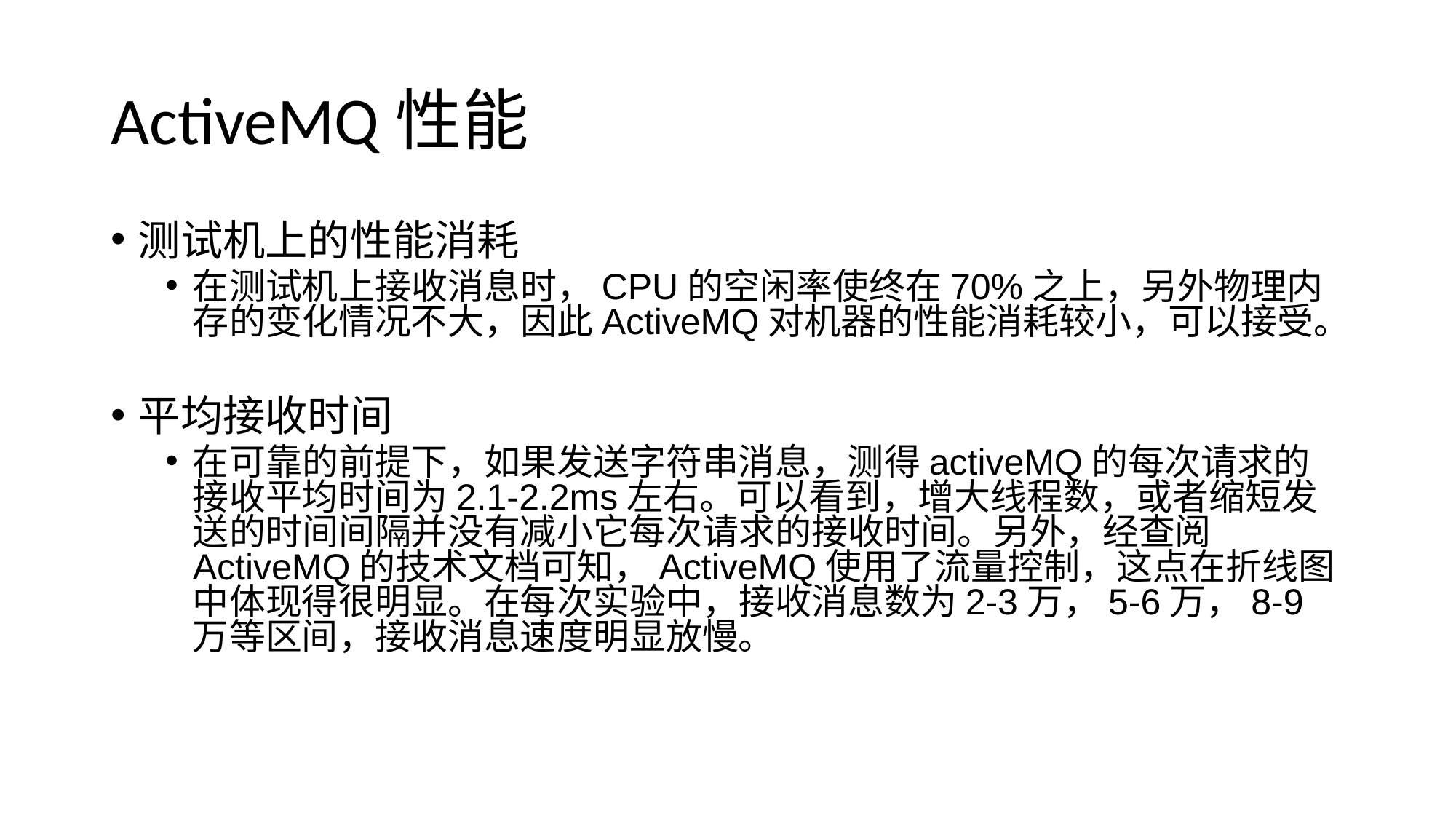

# ActiveMQ性能
测试机上的性能消耗
在测试机上接收消息时，CPU的空闲率使终在70%之上，另外物理内存的变化情况不大，因此ActiveMQ对机器的性能消耗较小，可以接受。

平均接收时间
在可靠的前提下，如果发送字符串消息，测得activeMQ的每次请求的接收平均时间为2.1-2.2ms左右。可以看到，增大线程数，或者缩短发送的时间间隔并没有减小它每次请求的接收时间。另外，经查阅ActiveMQ的技术文档可知，ActiveMQ使用了流量控制，这点在折线图中体现得很明显。在每次实验中，接收消息数为2-3万，5-6万，8-9万等区间，接收消息速度明显放慢。